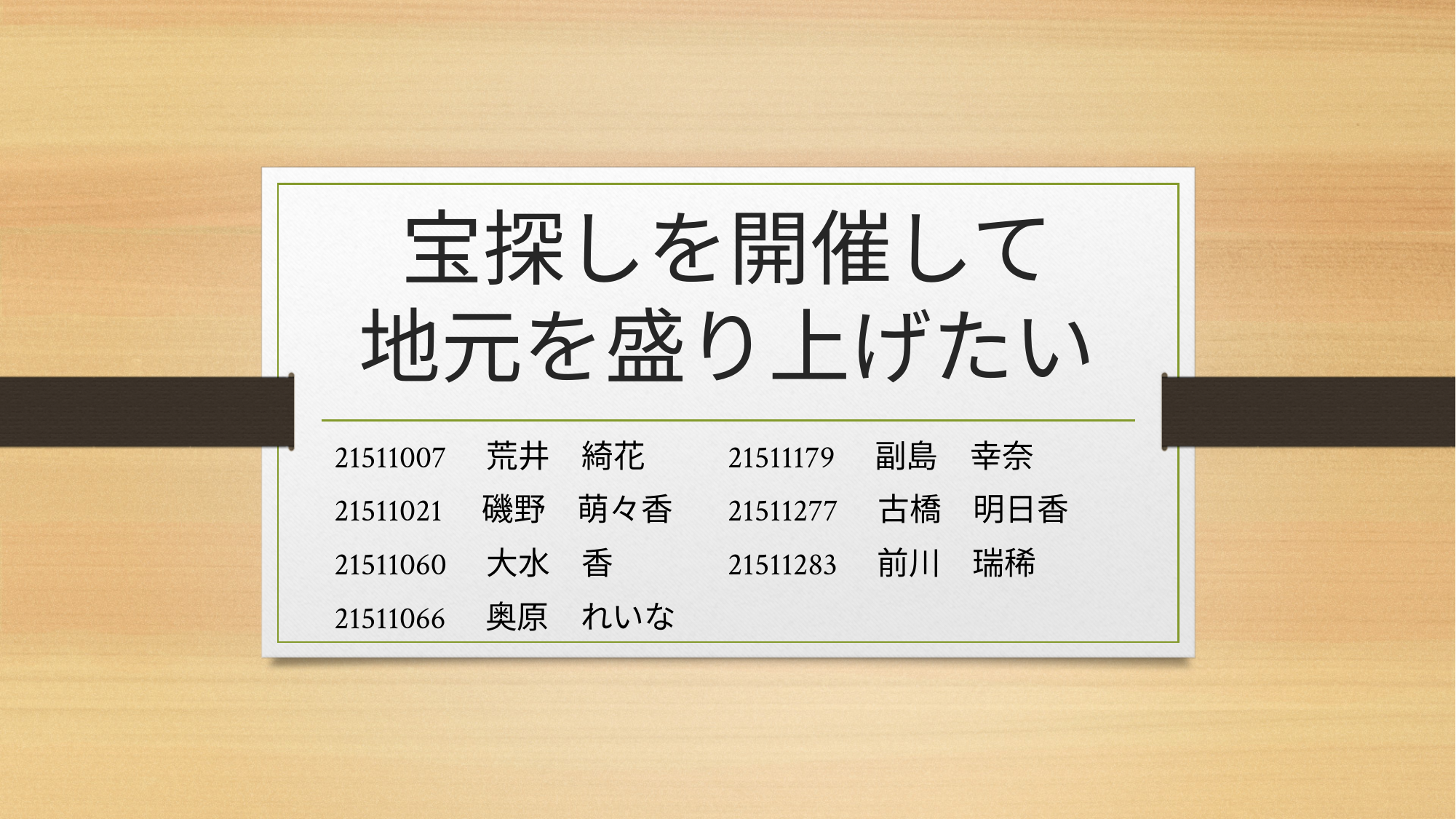

# 宝探しを開催して 地元を盛り上げたい
21511007　荒井　綺花
21511021　磯野　萌々香
21511060　大水　香
21511066　奥原　れいな
21511179　副島　幸奈
21511277　古橋　明日香
21511283　前川　瑞稀